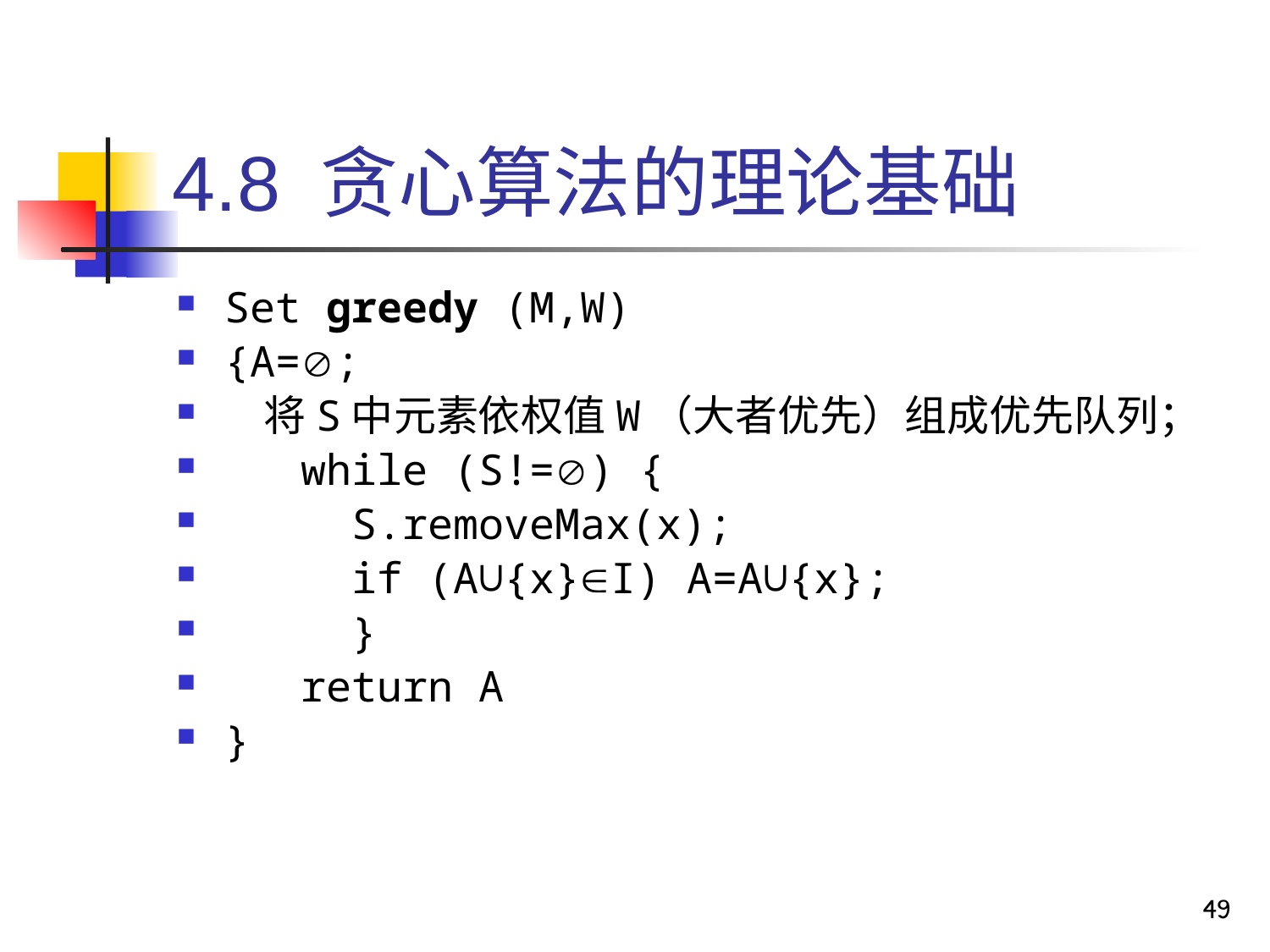

# 4.8 贪心算法的理论基础
Set greedy (M,W)
{A=∅;
   将S中元素依权值W（大者优先）组成优先队列；
   while (S!=∅) {
     S.removeMax(x);
     if (A∪{x}∈I) A=A∪{x};
     }
   return A
}
49